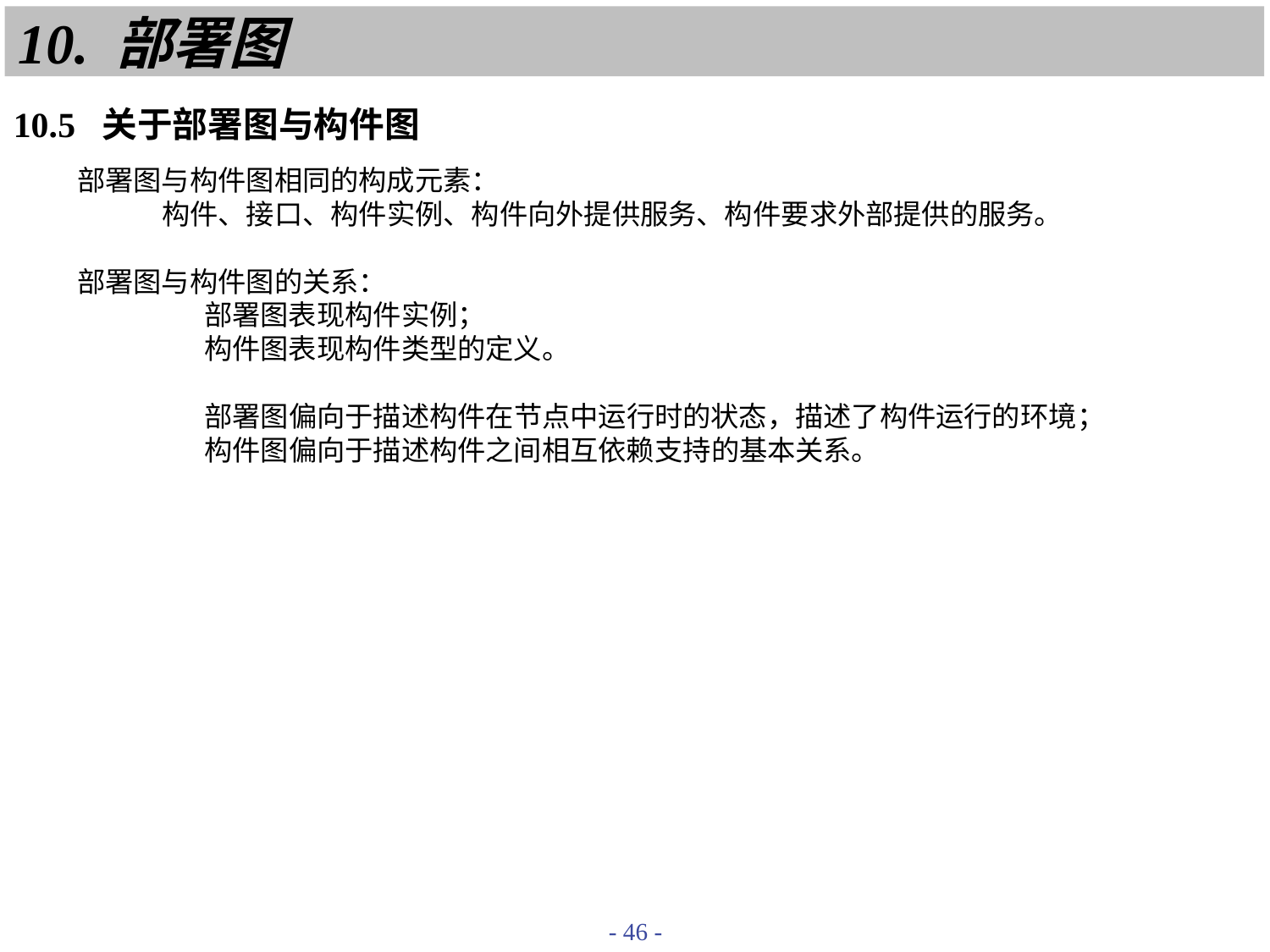

# 10. 部署图
10.5  关于部署图与构件图
部署图与构件图相同的构成元素：
　　　构件、接口、构件实例、构件向外提供服务、构件要求外部提供的服务。

部署图与构件图的关系：
	部署图表现构件实例；
	构件图表现构件类型的定义。

	部署图偏向于描述构件在节点中运行时的状态，描述了构件运行的环境；
	构件图偏向于描述构件之间相互依赖支持的基本关系。